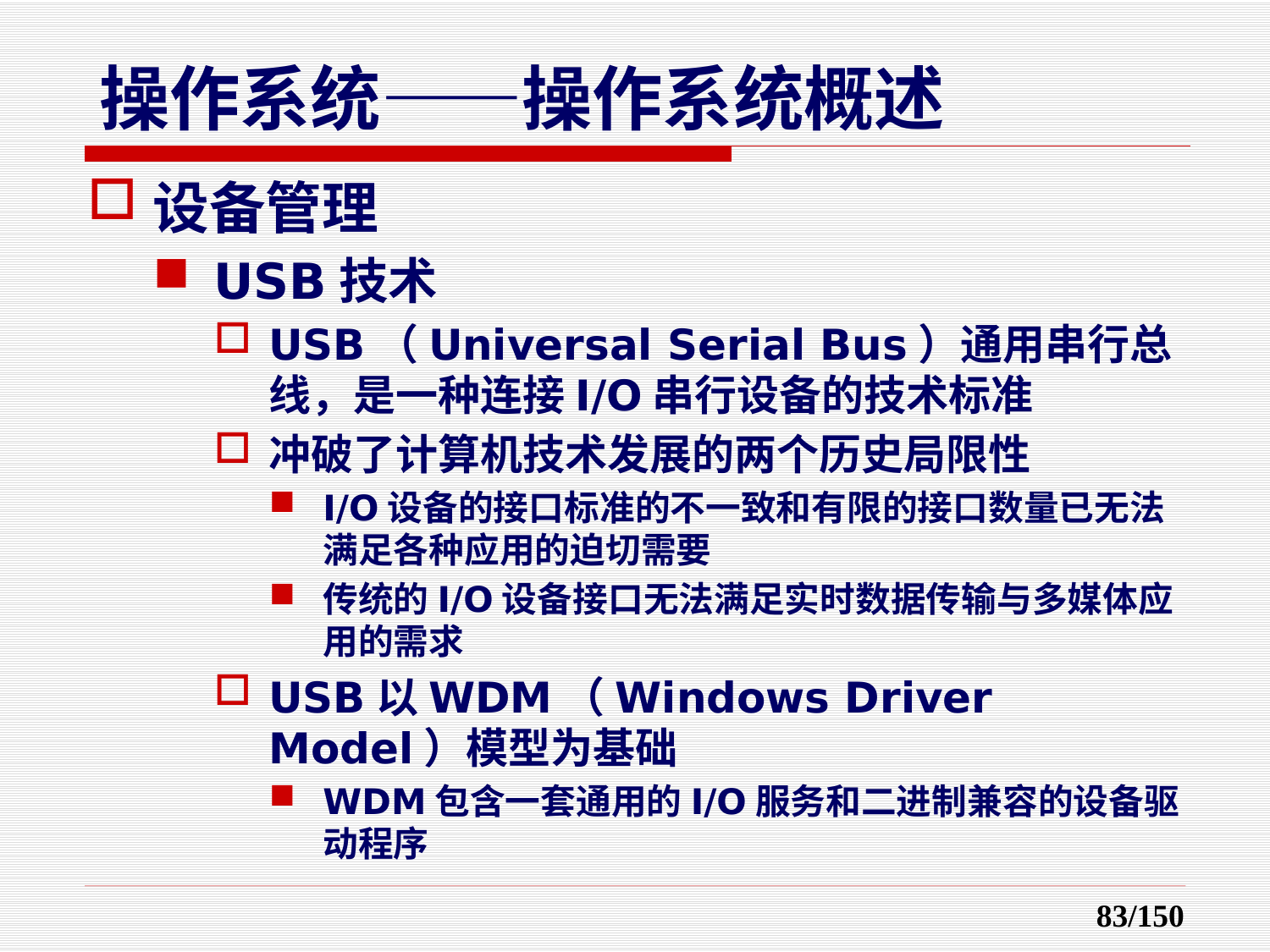

设备管理
USB技术
USB（Universal Serial Bus）通用串行总线，是一种连接I/O串行设备的技术标准
冲破了计算机技术发展的两个历史局限性
I/O设备的接口标准的不一致和有限的接口数量已无法满足各种应用的迫切需要
传统的I/O设备接口无法满足实时数据传输与多媒体应用的需求
USB以WDM（Windows Driver Model）模型为基础
WDM包含一套通用的I/O服务和二进制兼容的设备驱动程序